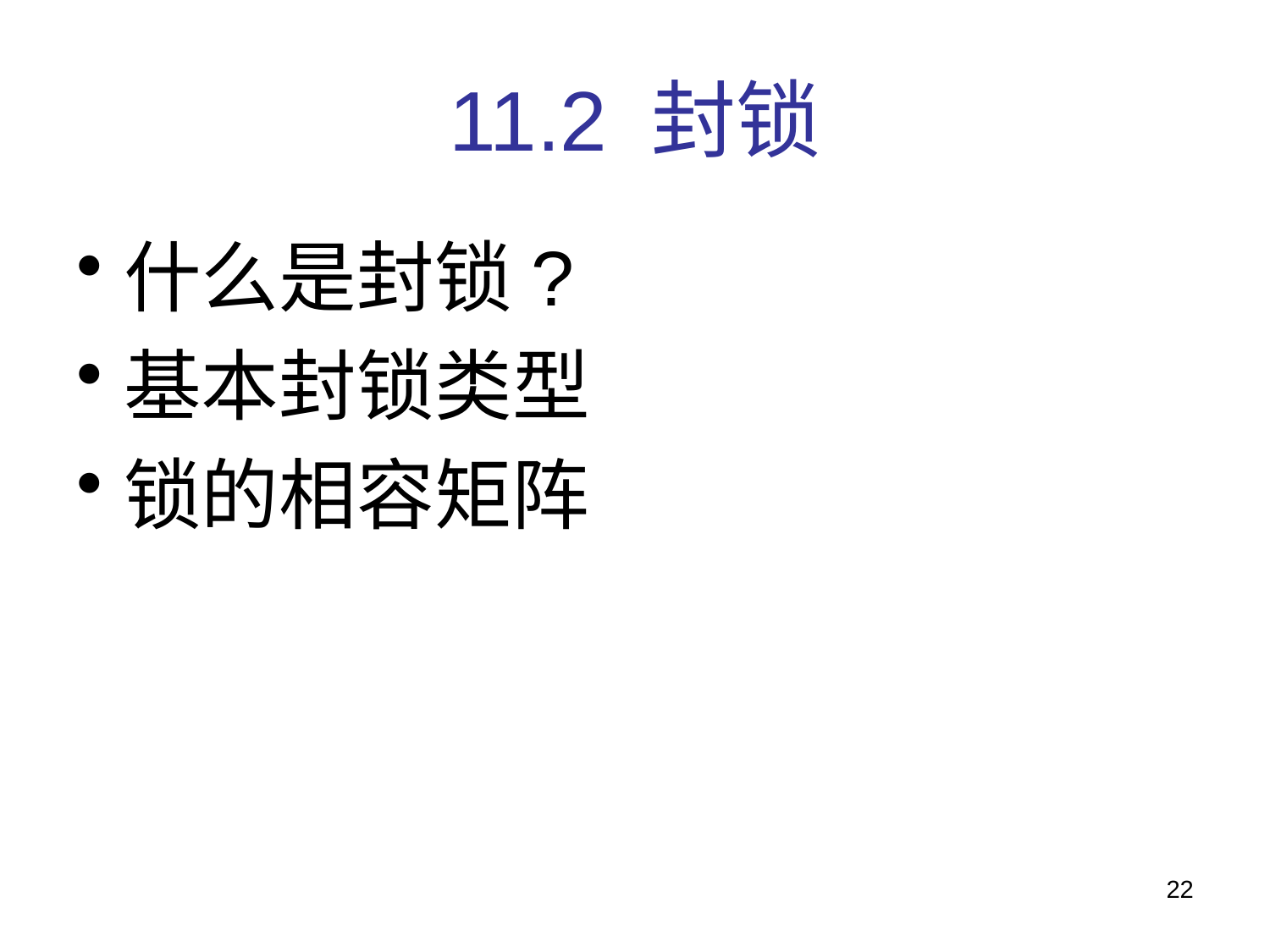

# 11.2 封锁
什么是封锁?
基本封锁类型
锁的相容矩阵

22